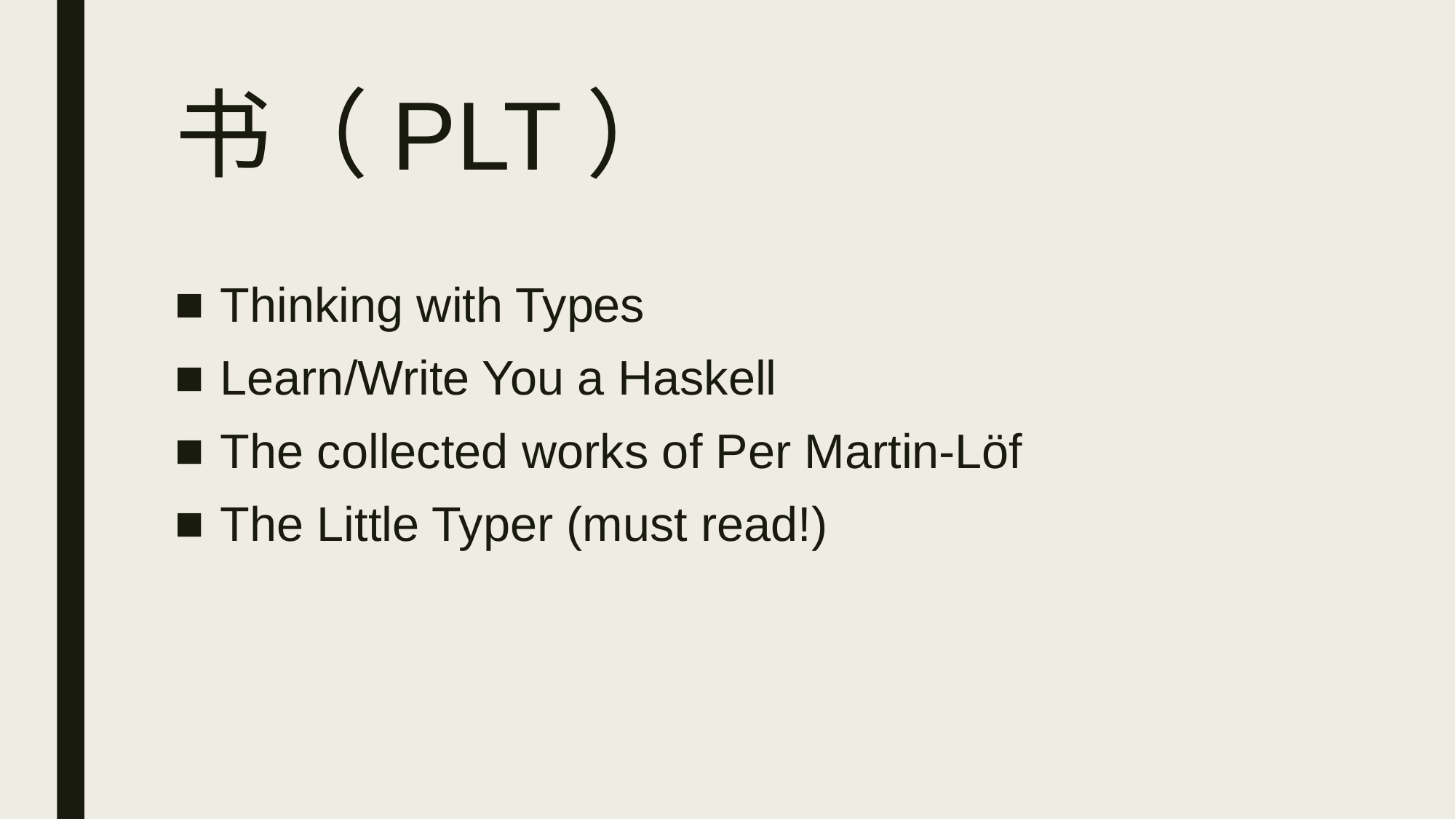

# 书（PLT）
Thinking with Types
Learn/Write You a Haskell
The collected works of Per Martin-Löf
The Little Typer (must read!)